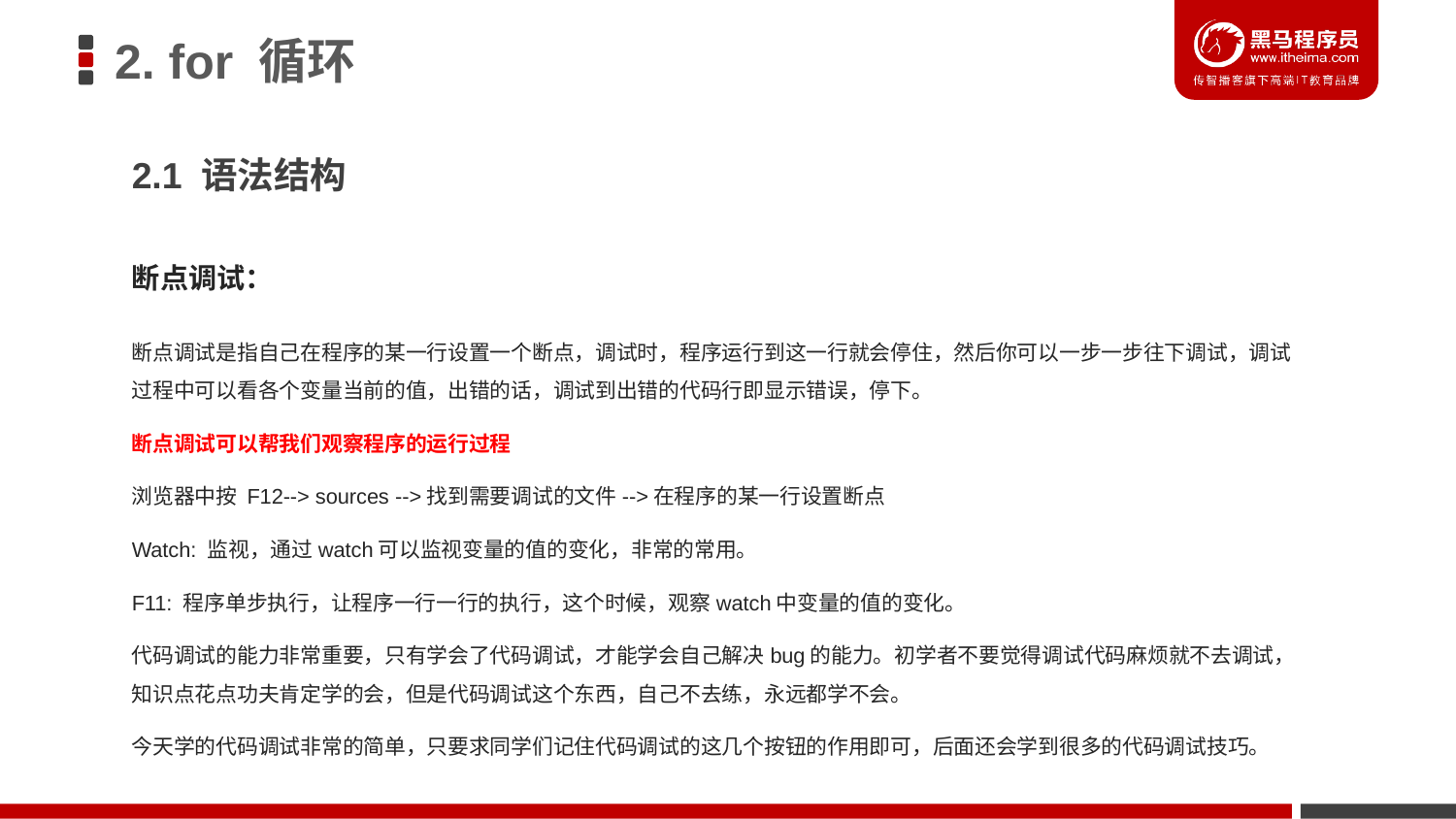

# 2. for 循环
2.1 语法结构
断点调试：

断点调试是指自己在程序的某一行设置一个断点，调试时，程序运行到这一行就会停住，然后你可以一步一步往下调试，调试过程中可以看各个变量当前的值，出错的话，调试到出错的代码行即显示错误，停下。
断点调试可以帮我们观察程序的运行过程
浏览器中按 F12--> sources -->找到需要调试的文件-->在程序的某一行设置断点
Watch: 监视，通过watch可以监视变量的值的变化，非常的常用。
F11: 程序单步执行，让程序一行一行的执行，这个时候，观察watch中变量的值的变化。
代码调试的能力非常重要，只有学会了代码调试，才能学会自己解决bug的能力。初学者不要觉得调试代码麻烦就不去调试，知识点花点功夫肯定学的会，但是代码调试这个东西，自己不去练，永远都学不会。
今天学的代码调试非常的简单，只要求同学们记住代码调试的这几个按钮的作用即可，后面还会学到很多的代码调试技巧。